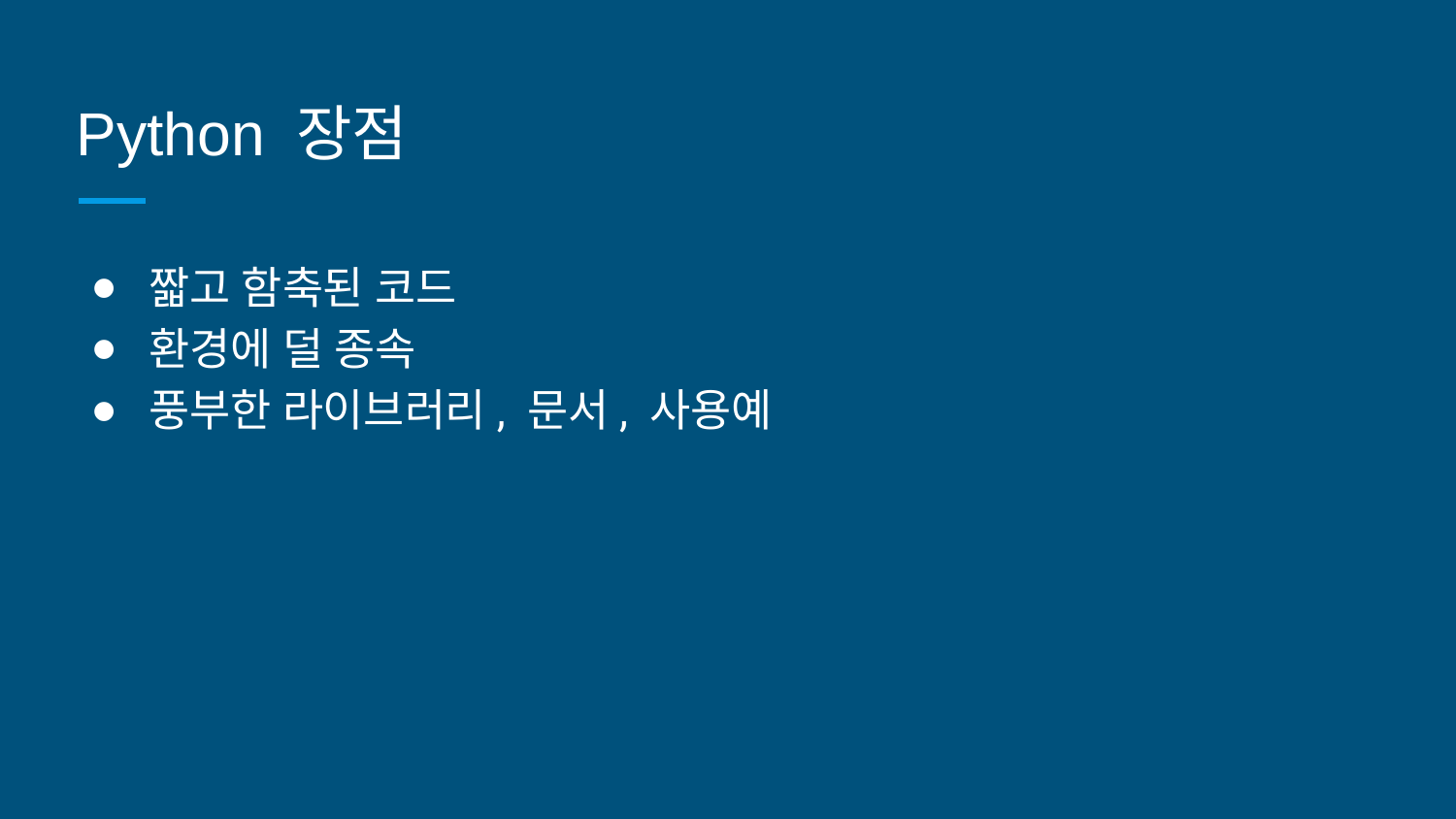

# Python 장점
짧고 함축된 코드
환경에 덜 종속
풍부한 라이브러리, 문서, 사용예